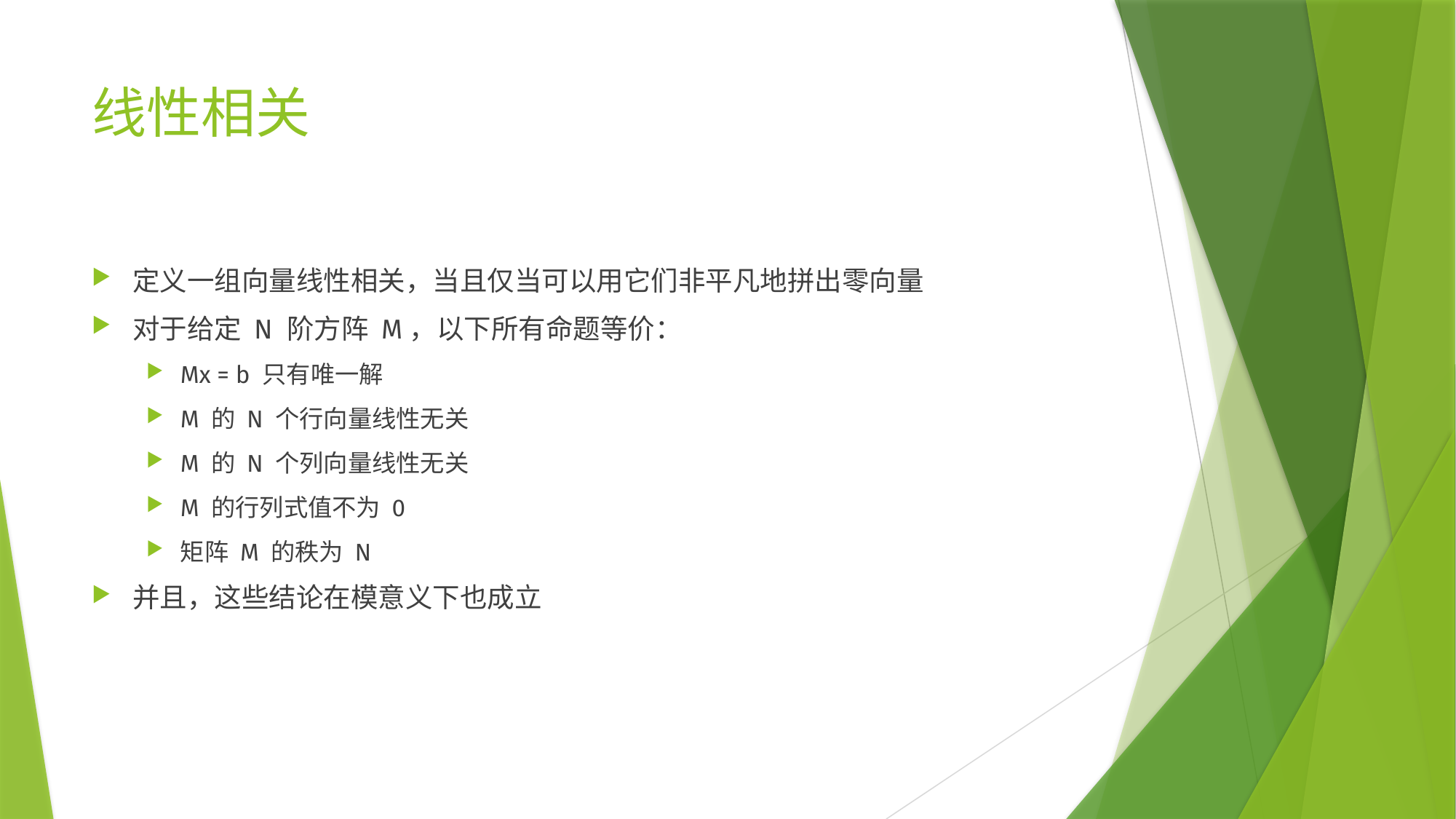

# 线性相关
定义一组向量线性相关，当且仅当可以用它们非平凡地拼出零向量
对于给定 N 阶方阵 M，以下所有命题等价：
Mx = b 只有唯一解
M 的 N 个行向量线性无关
M 的 N 个列向量线性无关
M 的行列式值不为 0
矩阵 M 的秩为 N
并且，这些结论在模意义下也成立